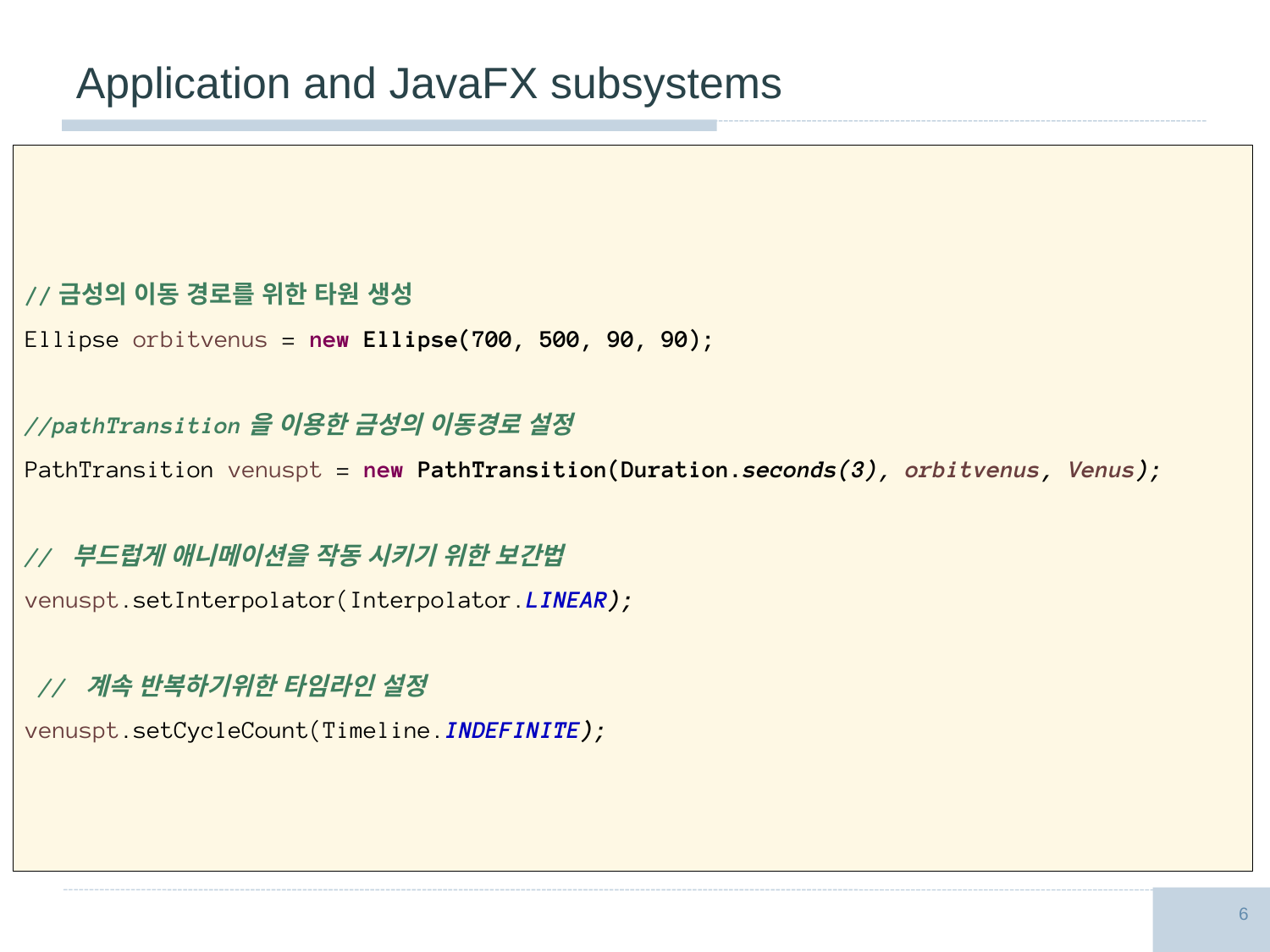

# Application and JavaFX subsystems
//금성의 이동 경로를 위한 타원 생성
Ellipse orbitvenus = new Ellipse(700, 500, 90, 90);

//pathTransition을 이용한 금성의 이동경로 설정
PathTransition venuspt = new PathTransition(Duration.seconds(3), orbitvenus, Venus);

// 부드럽게 애니메이션을 작동 시키기 위한 보간법
venuspt.setInterpolator(Interpolator.LINEAR);

 // 계속 반복하기위한 타임라인 설정
venuspt.setCycleCount(Timeline.INDEFINITE);